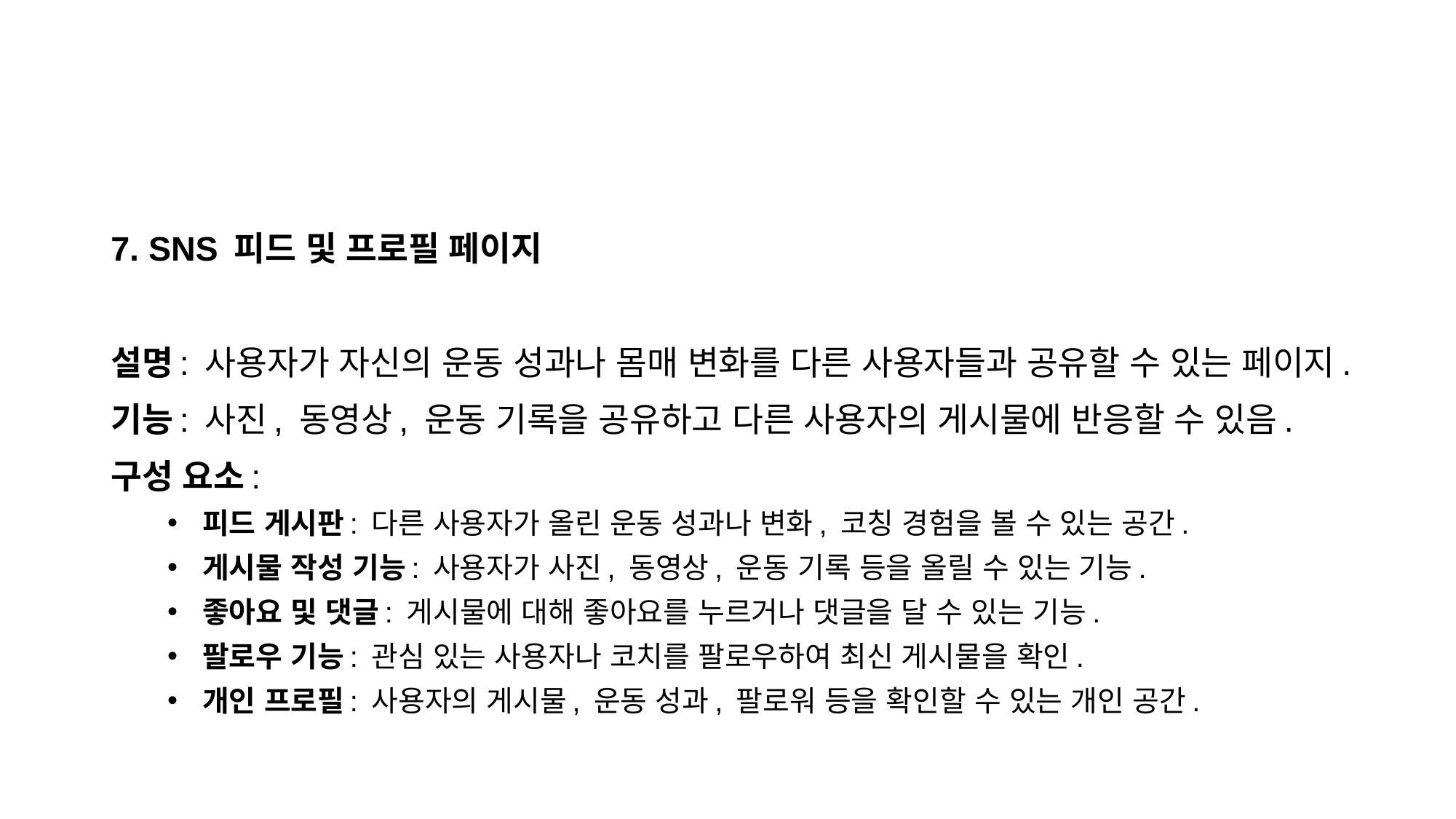

7. SNS 피드 및 프로필 페이지

설명: 사용자가 자신의 운동 성과나 몸매 변화를 다른 사용자들과 공유할 수 있는 페이지.
기능: 사진, 동영상, 운동 기록을 공유하고 다른 사용자의 게시물에 반응할 수 있음.
구성 요소:
피드 게시판: 다른 사용자가 올린 운동 성과나 변화, 코칭 경험을 볼 수 있는 공간.
게시물 작성 기능: 사용자가 사진, 동영상, 운동 기록 등을 올릴 수 있는 기능.
좋아요 및 댓글: 게시물에 대해 좋아요를 누르거나 댓글을 달 수 있는 기능.
팔로우 기능: 관심 있는 사용자나 코치를 팔로우하여 최신 게시물을 확인.
개인 프로필: 사용자의 게시물, 운동 성과, 팔로워 등을 확인할 수 있는 개인 공간.